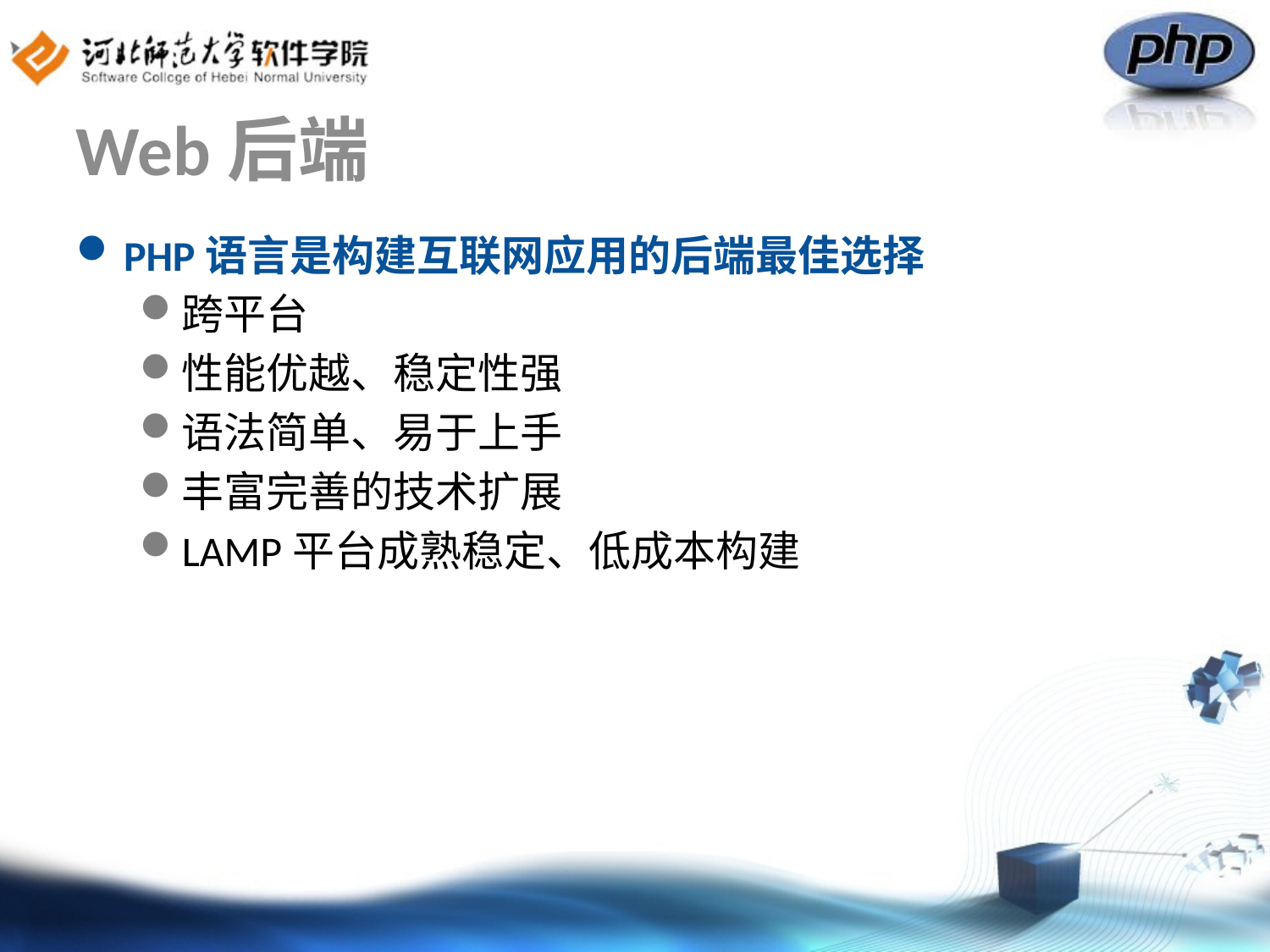

# Web后端
PHP语言是构建互联网应用的后端最佳选择
跨平台
性能优越、稳定性强
语法简单、易于上手
丰富完善的技术扩展
LAMP平台成熟稳定、低成本构建